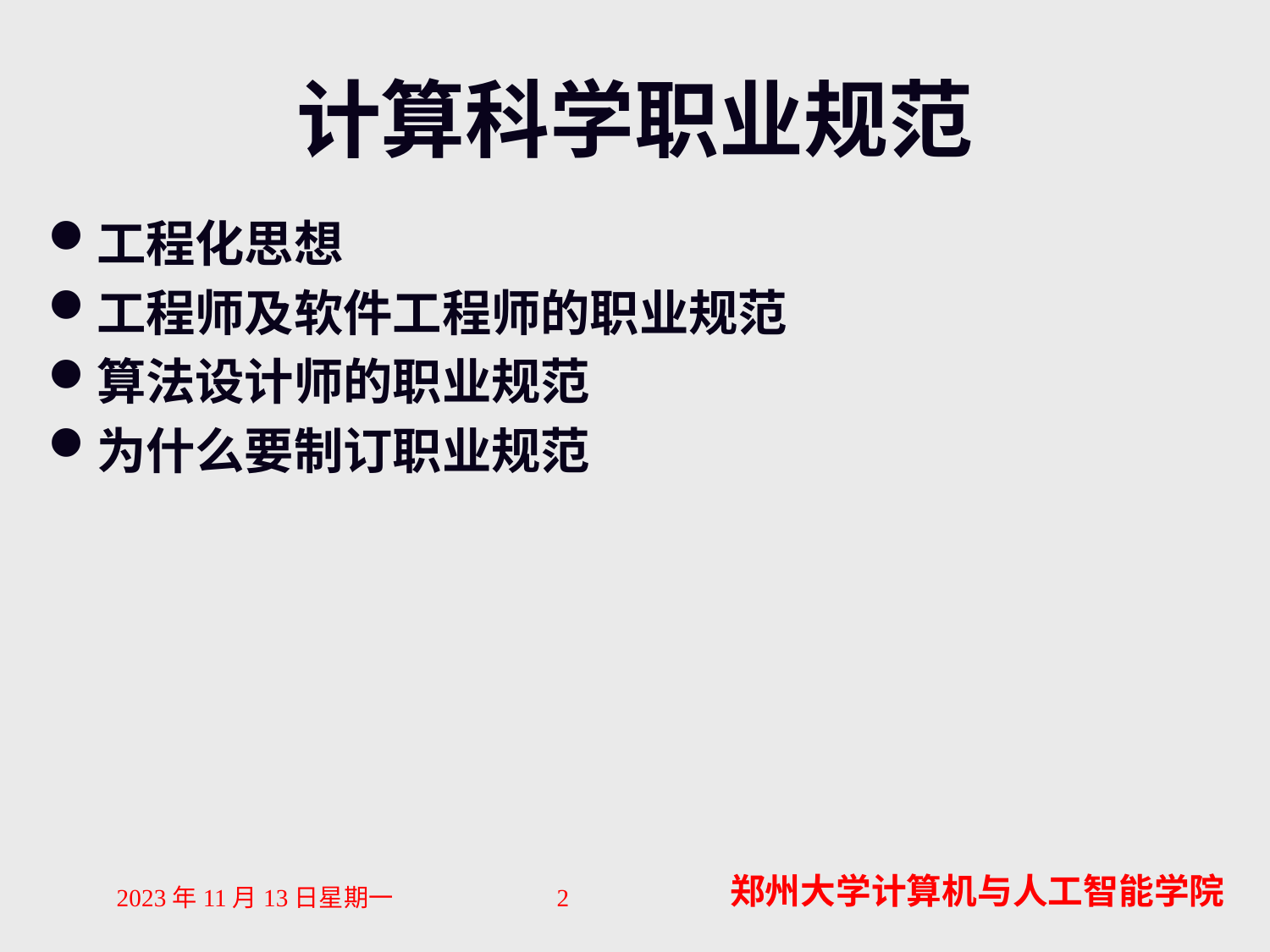

# 计算科学职业规范
工程化思想
工程师及软件工程师的职业规范
算法设计师的职业规范
为什么要制订职业规范